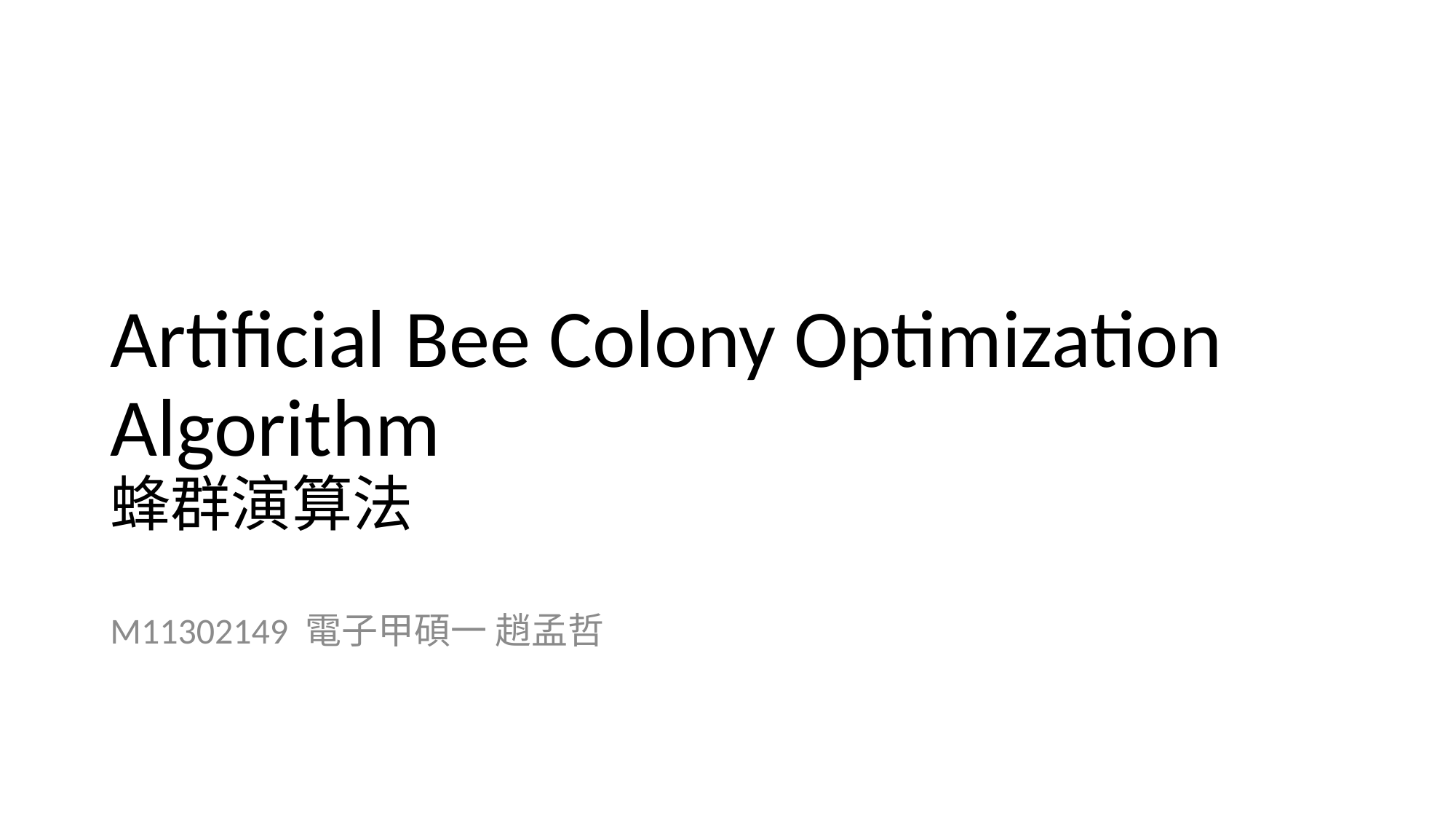

# Artificial Bee Colony Optimization Algorithm 蜂群演算法

M11302149 電子甲碩一 趙孟哲